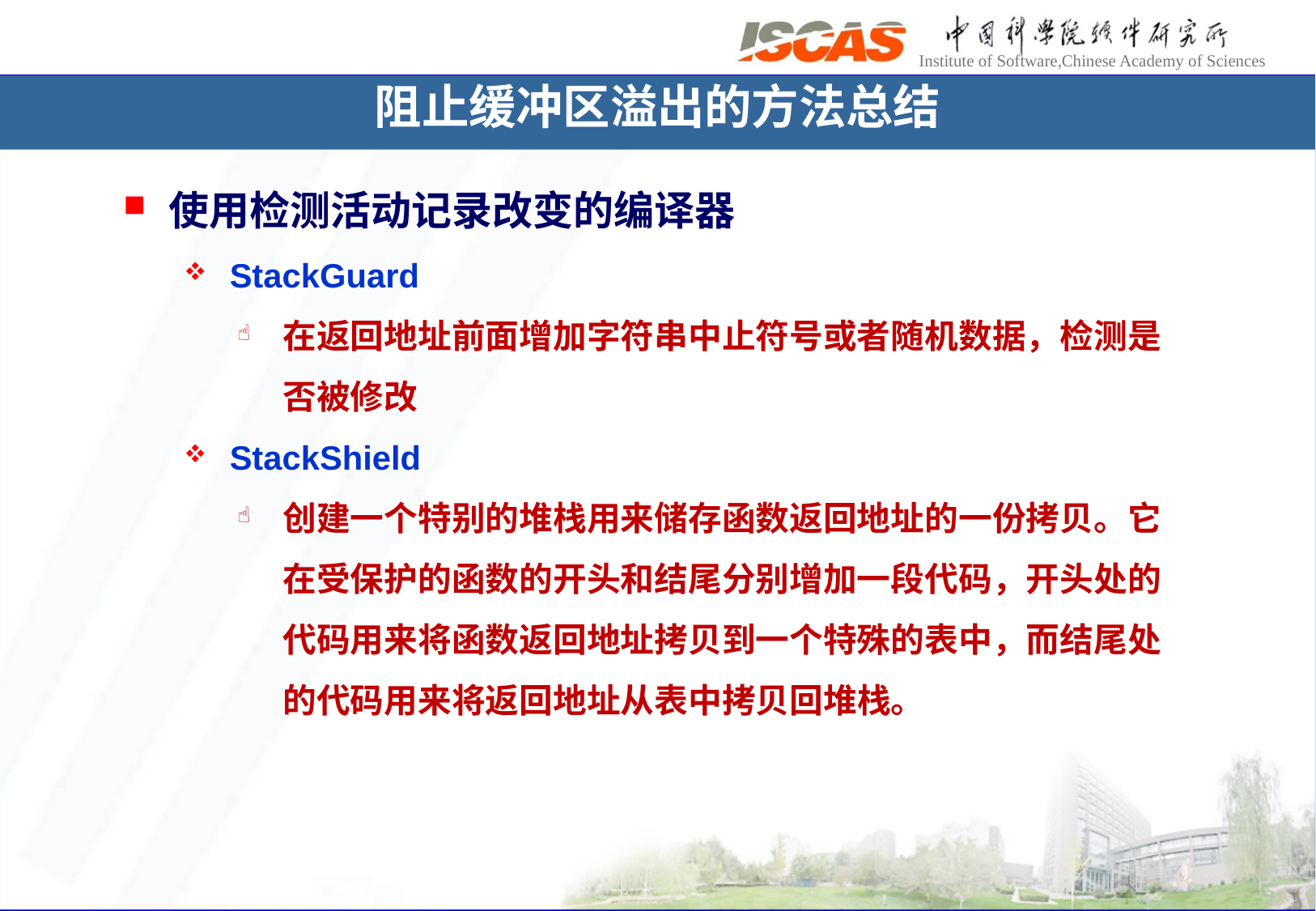

# 阻止缓冲区溢出的方法总结
使用检测活动记录改变的编译器
StackGuard
在返回地址前面增加字符串中止符号或者随机数据，检测是否被修改
StackShield
创建一个特别的堆栈用来储存函数返回地址的一份拷贝。它在受保护的函数的开头和结尾分别增加一段代码，开头处的代码用来将函数返回地址拷贝到一个特殊的表中，而结尾处的代码用来将返回地址从表中拷贝回堆栈。